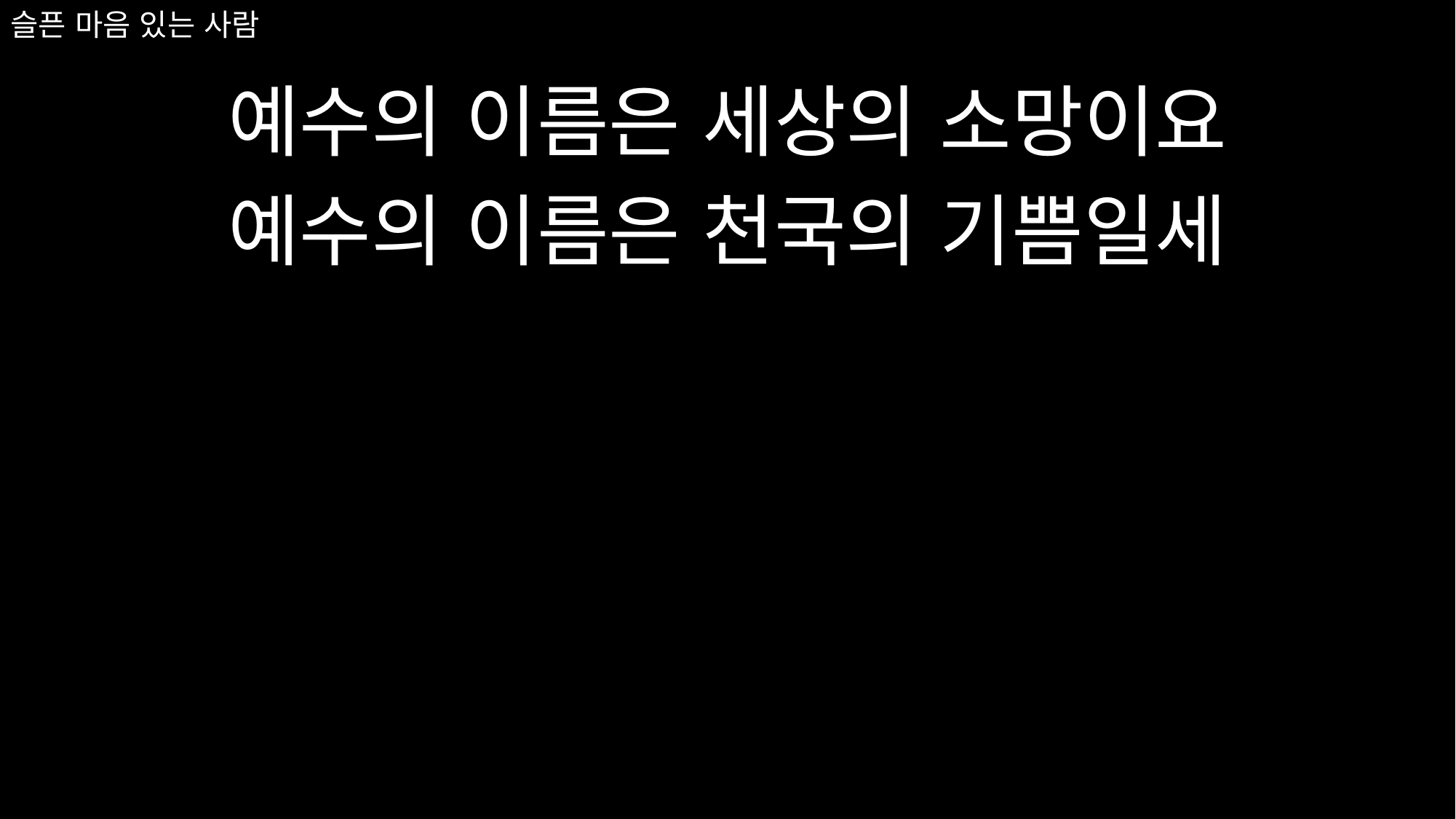

예수의 이름은 세상의 소망이요
예수의 이름은 천국의 기쁨일세

# 슬픈 마음 있는 사람